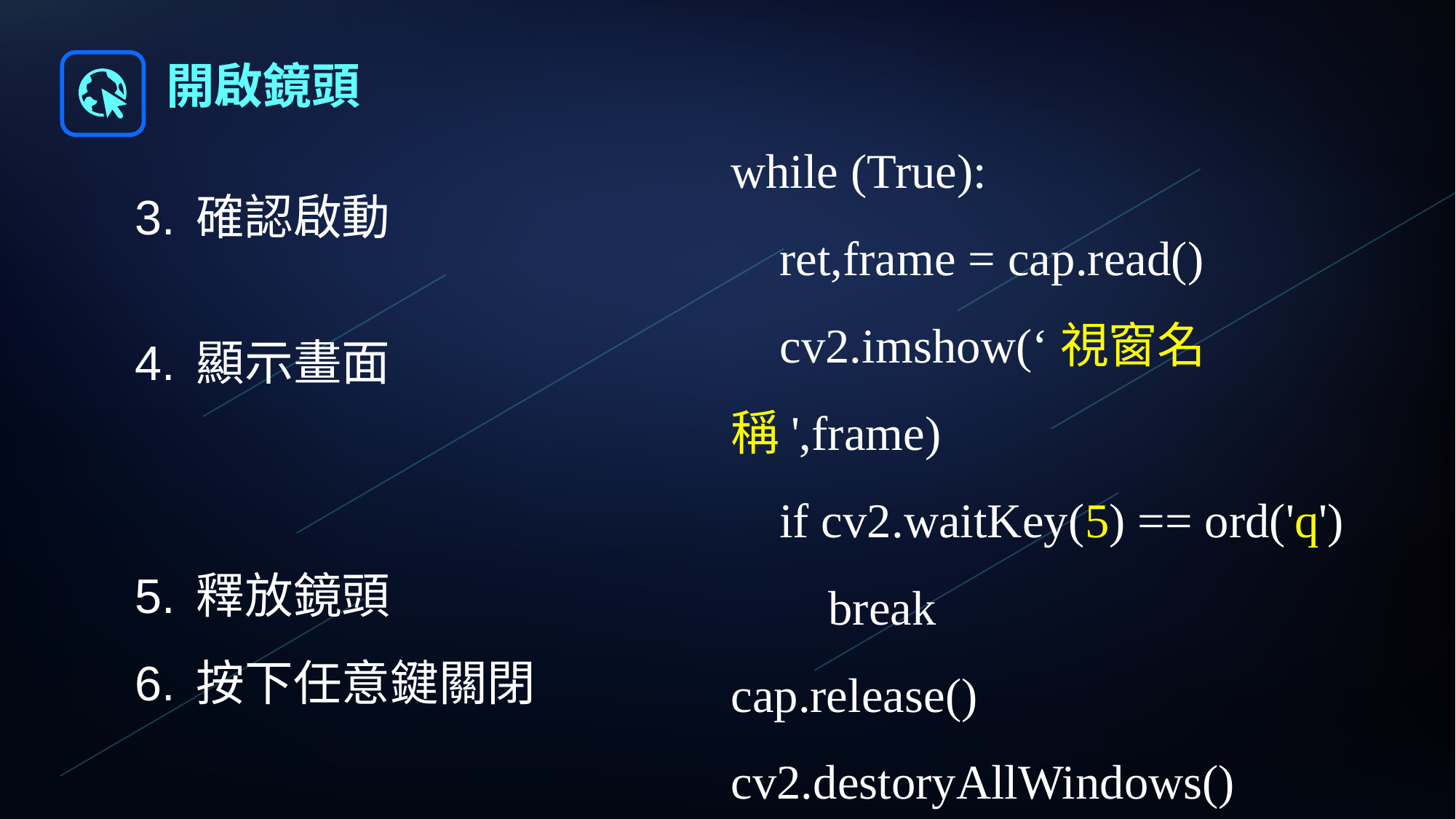

開啟鏡頭

確認啟動
顯示畫面

釋放鏡頭
按下任意鍵關閉
while (True):
    ret,frame = cap.read()
    cv2.imshow(‘視窗名稱',frame)
    if cv2.waitKey(5) == ord('q')
        break
cap.release()
cv2.destoryAllWindows()